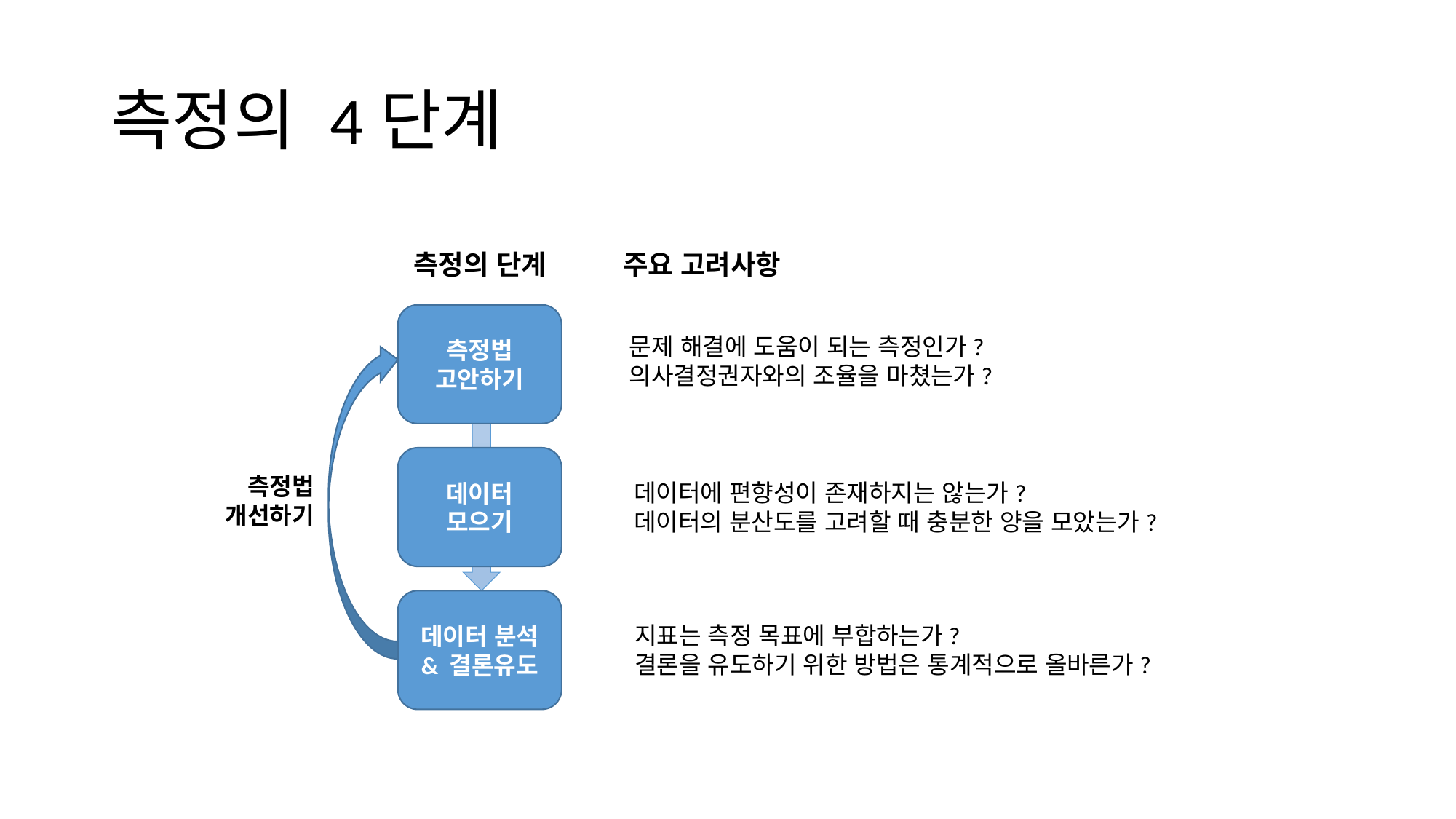

# 측정의 4단계
측정의 단계
주요 고려사항
측정법 고안하기
문제 해결에 도움이 되는 측정인가?
의사결정권자와의 조율을 마쳤는가?

데이터 모으기
측정법 개선하기

데이터에 편향성이 존재하지는 않는가?
데이터의 분산도를 고려할 때 충분한 양을 모았는가?
데이터 분석 & 결론유도
지표는 측정 목표에 부합하는가?
결론을 유도하기 위한 방법은 통계적으로 올바른가?